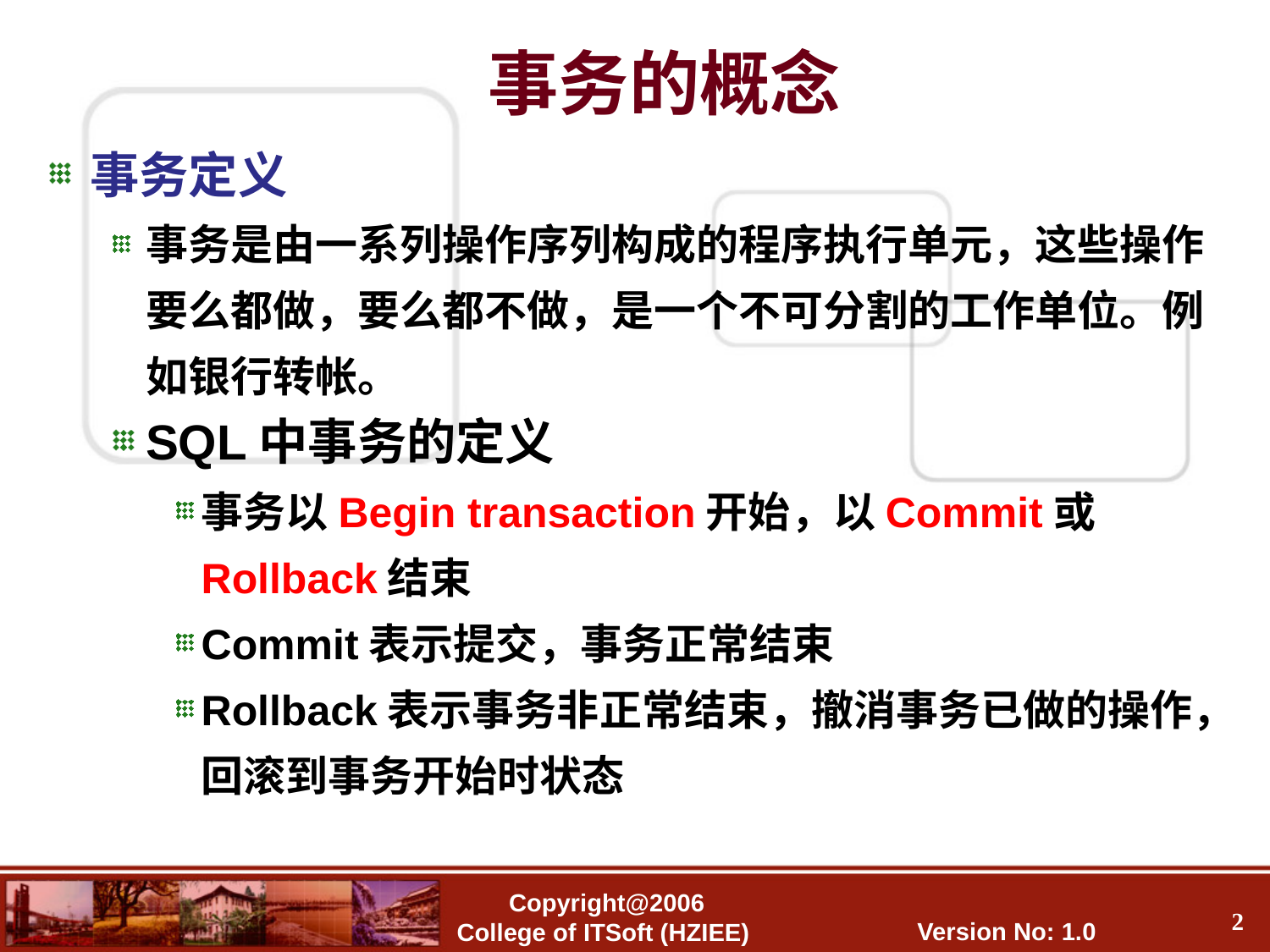

# 事务的概念
事务定义
事务是由一系列操作序列构成的程序执行单元，这些操作要么都做，要么都不做，是一个不可分割的工作单位。例如银行转帐。
SQL中事务的定义
事务以Begin transaction开始，以Commit或 Rollback结束
Commit表示提交，事务正常结束
Rollback表示事务非正常结束，撤消事务已做的操作，回滚到事务开始时状态